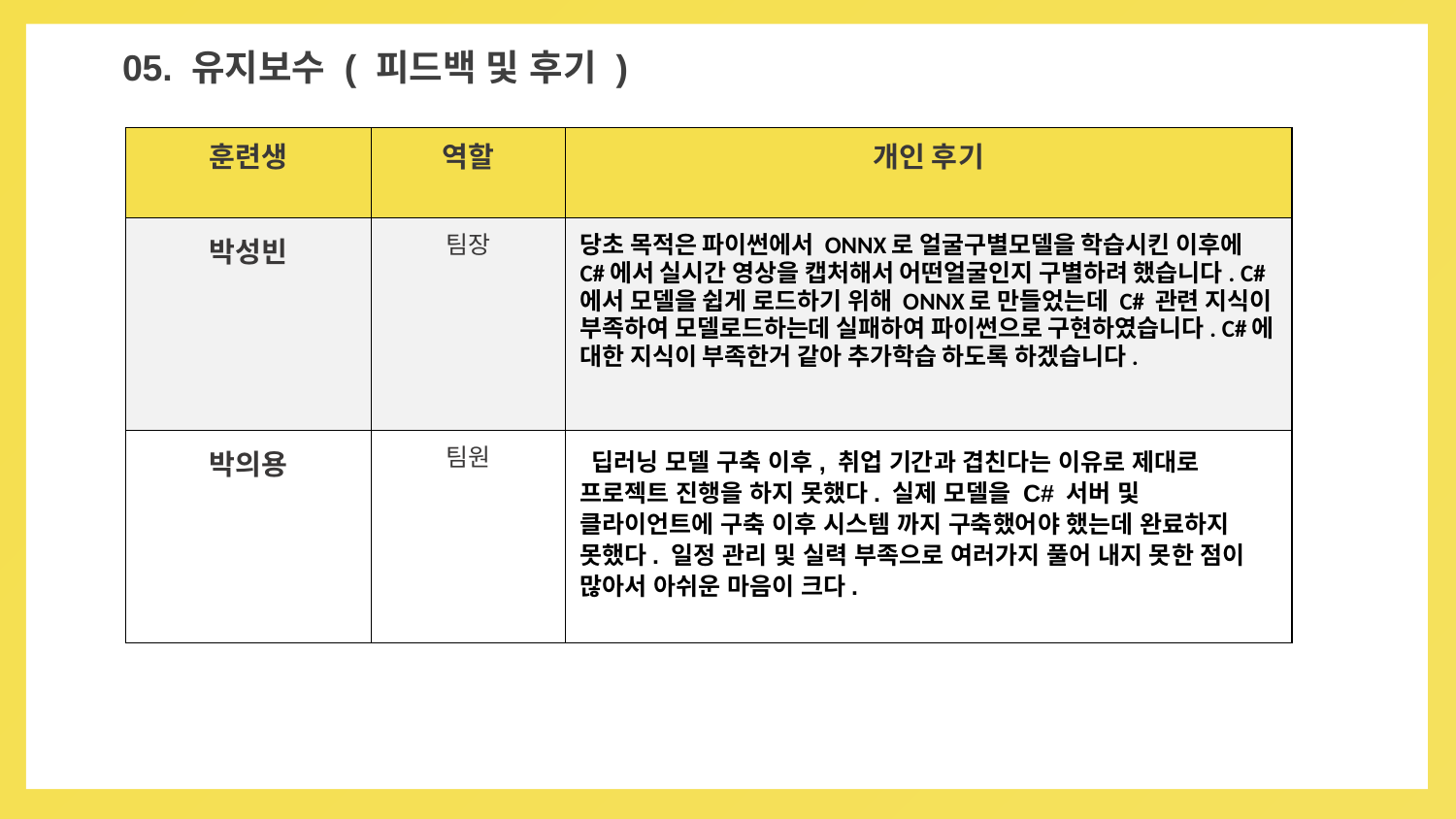

03

05. 유지보수 ( 피드백 및 후기 )
| 훈련생 | 역할 | 개인 후기 |
| --- | --- | --- |
| 박성빈 | 팀장 | 당초 목적은 파이썬에서 ONNX로 얼굴구별모델을 학습시킨 이후에 C#에서 실시간 영상을 캡처해서 어떤얼굴인지 구별하려 했습니다. C#에서 모델을 쉽게 로드하기 위해 ONNX로 만들었는데 C# 관련 지식이 부족하여 모델로드하는데 실패하여 파이썬으로 구현하였습니다. C#에 대한 지식이 부족한거 같아 추가학습 하도록 하겠습니다. |
| 박의용 | 팀원 | 딥러닝 모델 구축 이후, 취업 기간과 겹친다는 이유로 제대로 프로젝트 진행을 하지 못했다. 실제 모델을 C# 서버 및 클라이언트에 구축 이후 시스템 까지 구축했어야 했는데 완료하지 못했다. 일정 관리 및 실력 부족으로 여러가지 풀어 내지 못한 점이 많아서 아쉬운 마음이 크다. |